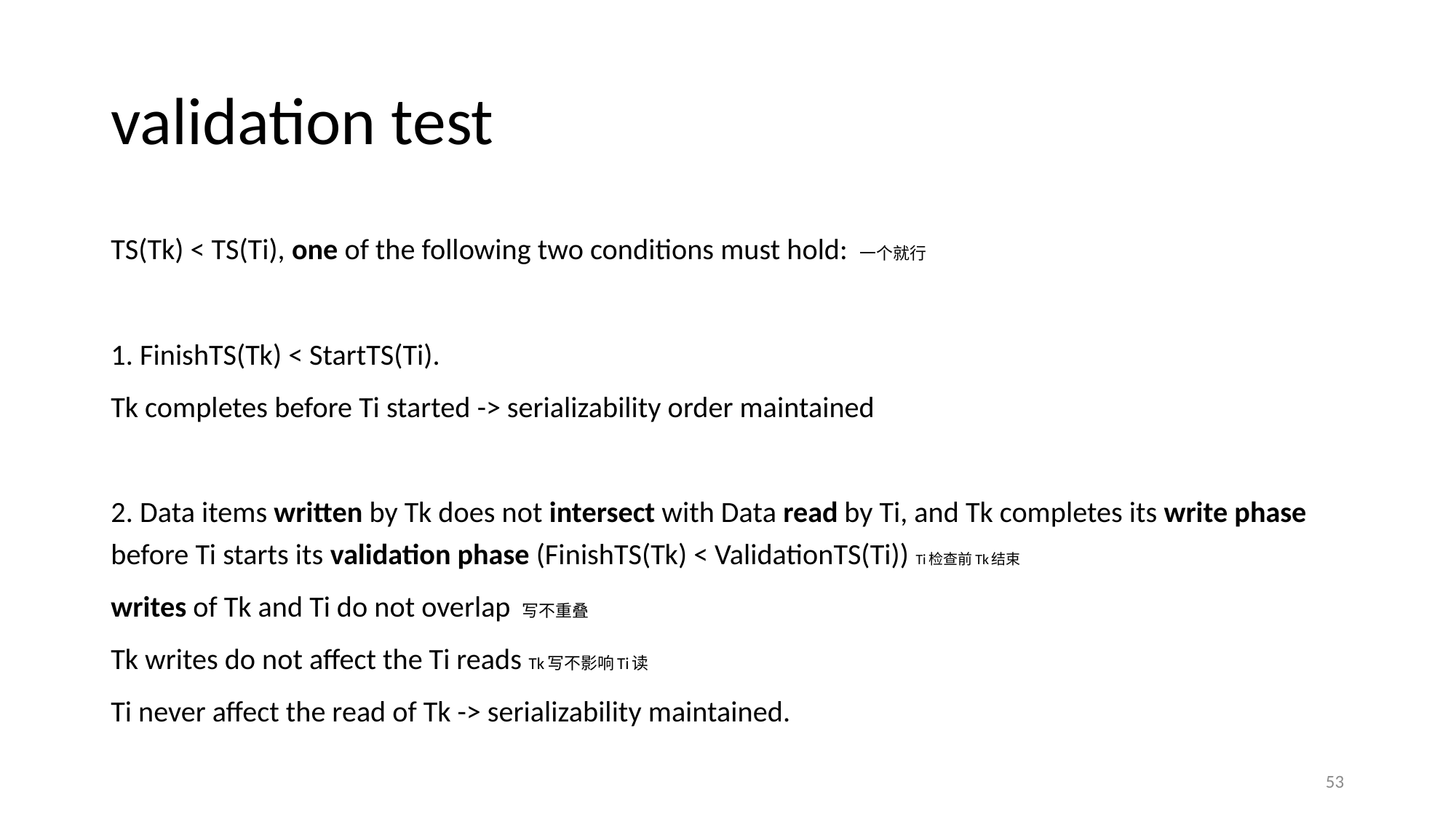

# validation test
TS(Tk) < TS(Ti), one of the following two conditions must hold: 一个就行

1. FinishTS(Tk) < StartTS(Ti).
Tk completes before Ti started -> serializability order maintained

2. Data items written by Tk does not intersect with Data read by Ti, and Tk completes its write phase before Ti starts its validation phase (FinishTS(Tk) < ValidationTS(Ti)) Ti检查前Tk结束
writes of Tk and Ti do not overlap 写不重叠
Tk writes do not affect the Ti reads Tk写不影响Ti读
Ti never affect the read of Tk -> serializability maintained.
53